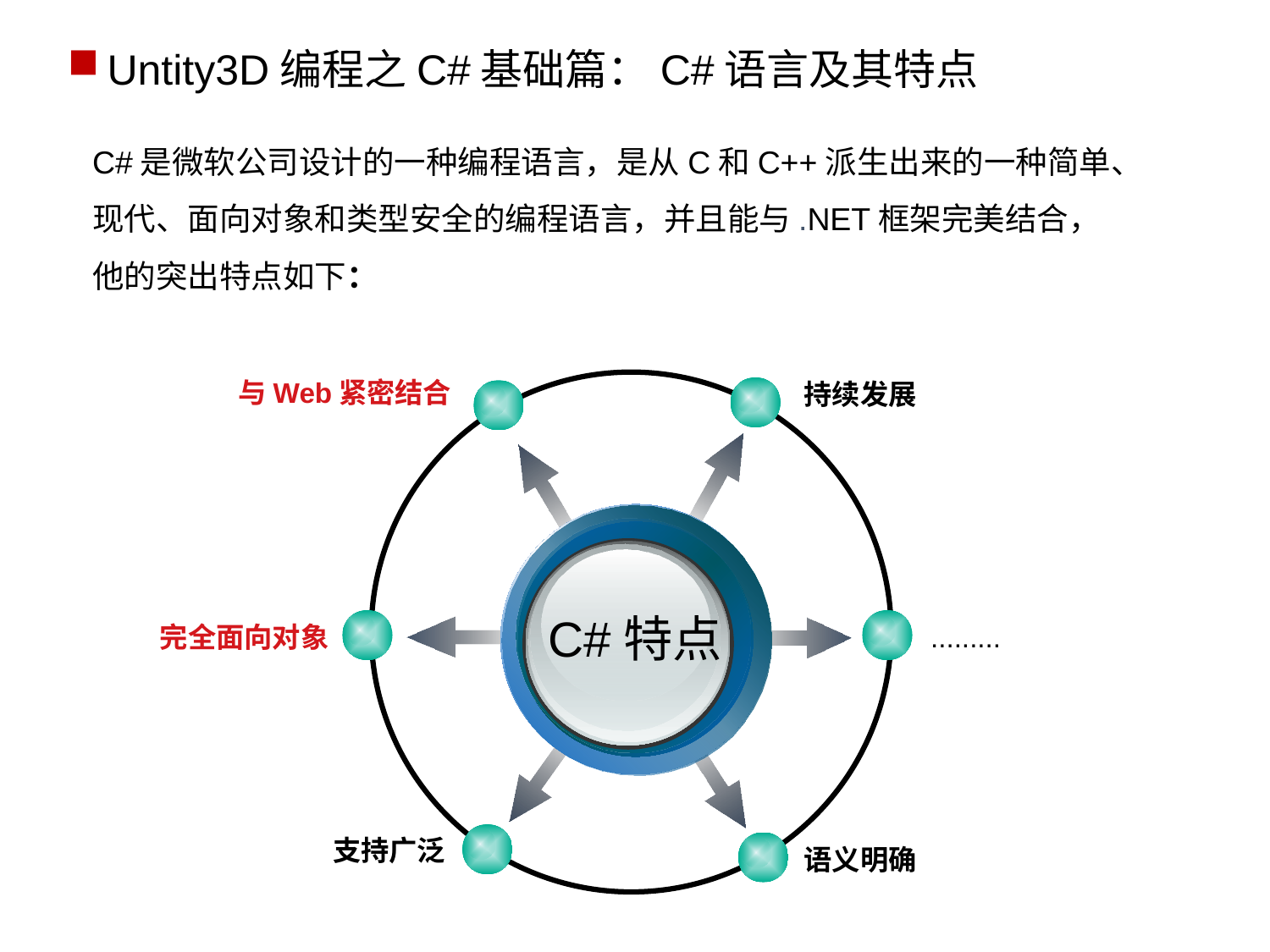

Untity3D编程之C#基础篇：C#语言及其特点
C#是微软公司设计的一种编程语言，是从C和C++派生出来的一种简单、现代、面向对象和类型安全的编程语言，并且能与.NET框架完美结合，他的突出特点如下：
与Web紧密结合
持续发展

C#特点

完全面向对象
.........

支持广泛

语义明确